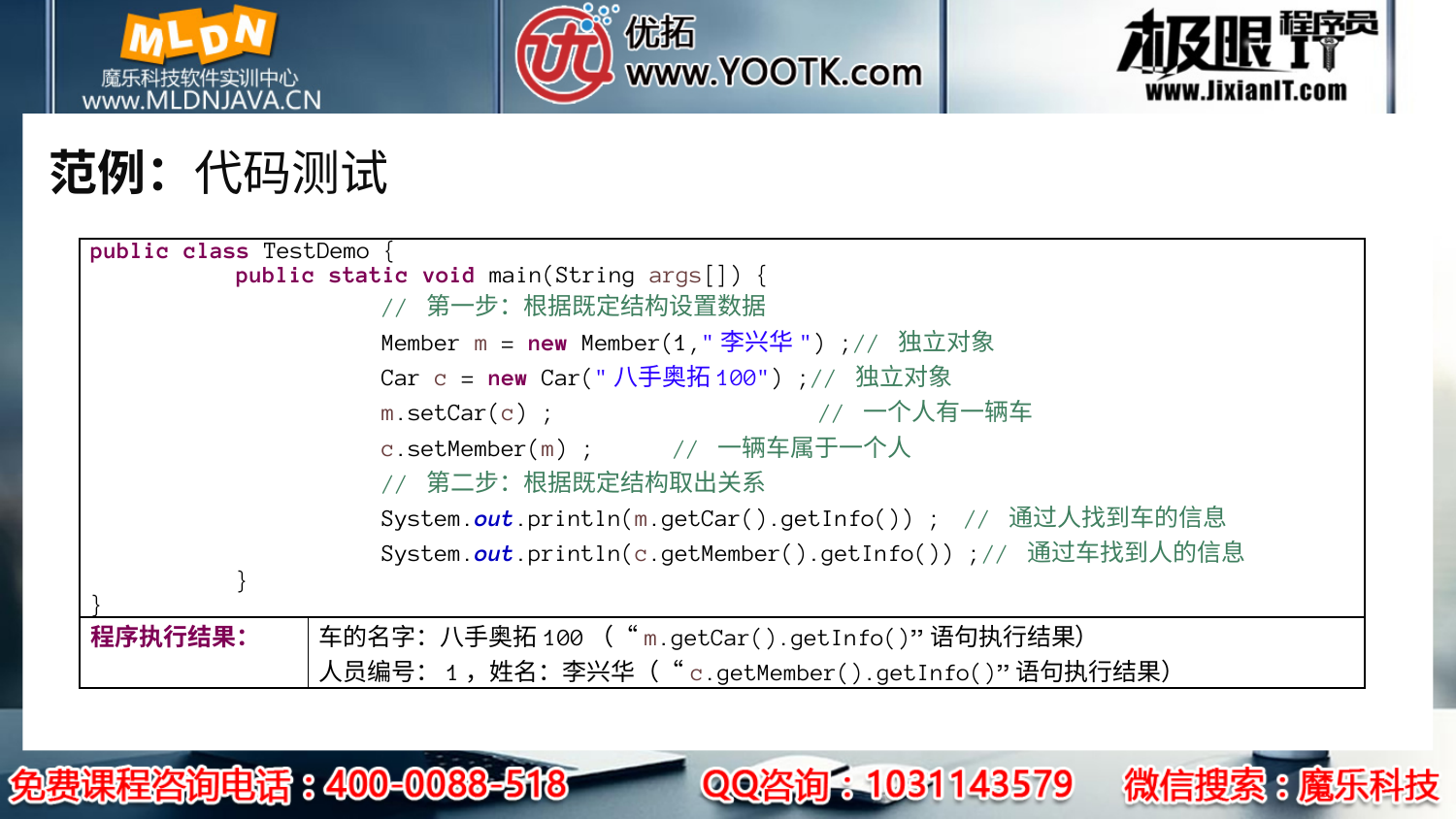

# 范例：代码测试
| public class TestDemo { public static void main(String args[]) { // 第一步：根据既定结构设置数据 Member m = new Member(1,"李兴华") ;// 独立对象 Car c = new Car("八手奥拓100") ;// 独立对象 m.setCar(c) ; // 一个人有一辆车 c.setMember(m) ; // 一辆车属于一个人 // 第二步：根据既定结构取出关系 System.out.println(m.getCar().getInfo()) ; // 通过人找到车的信息 System.out.println(c.getMember().getInfo()) ;// 通过车找到人的信息 } } |  |
| --- | --- |
| 程序执行结果： | 车的名字：八手奥拓100（“m.getCar().getInfo()”语句执行结果） 人员编号：1，姓名：李兴华（“c.getMember().getInfo()”语句执行结果） |